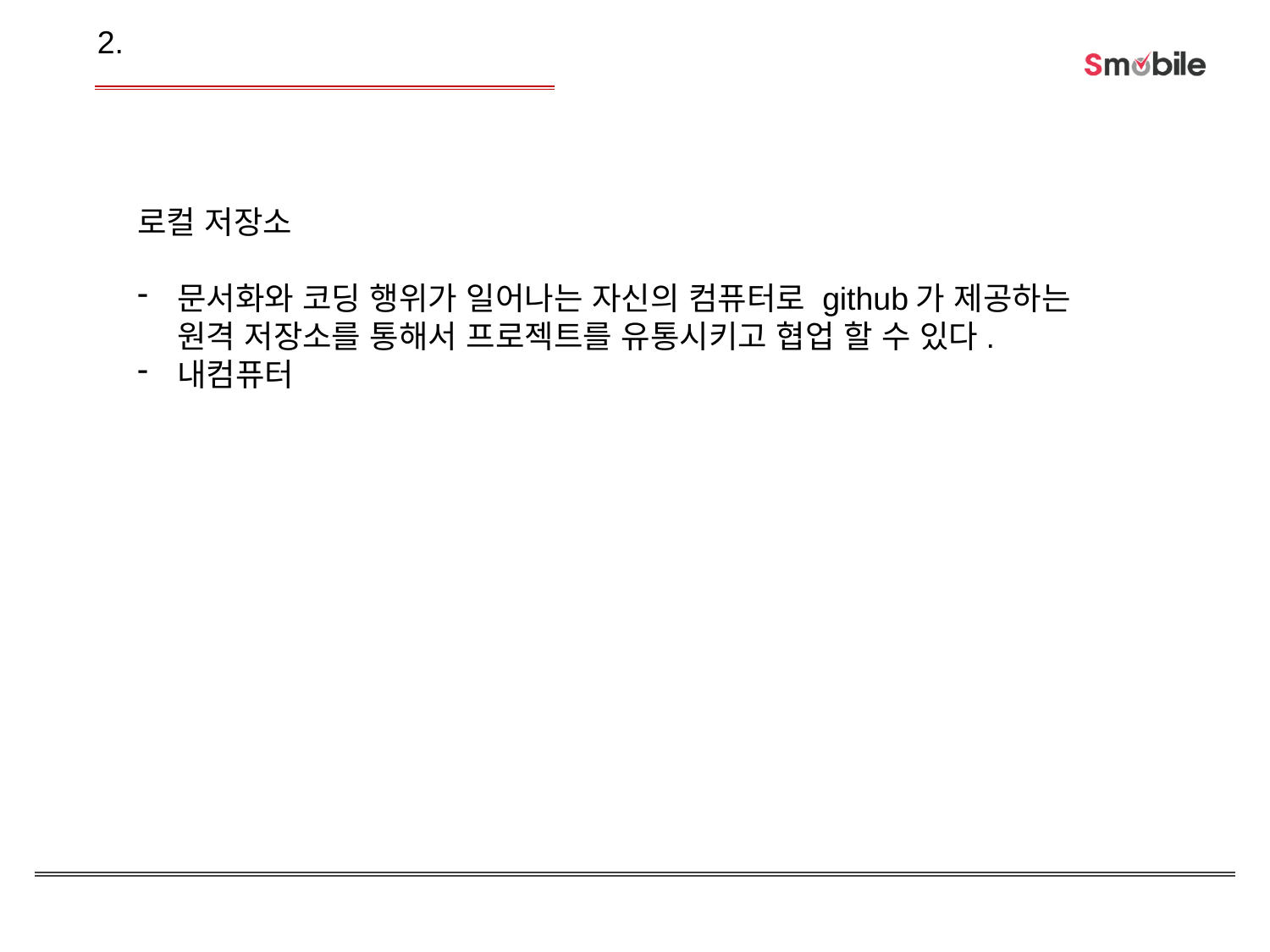

2.
로컬 저장소

문서화와 코딩 행위가 일어나는 자신의 컴퓨터로 github가 제공하는 원격 저장소를 통해서 프로젝트를 유통시키고 협업 할 수 있다.
내컴퓨터